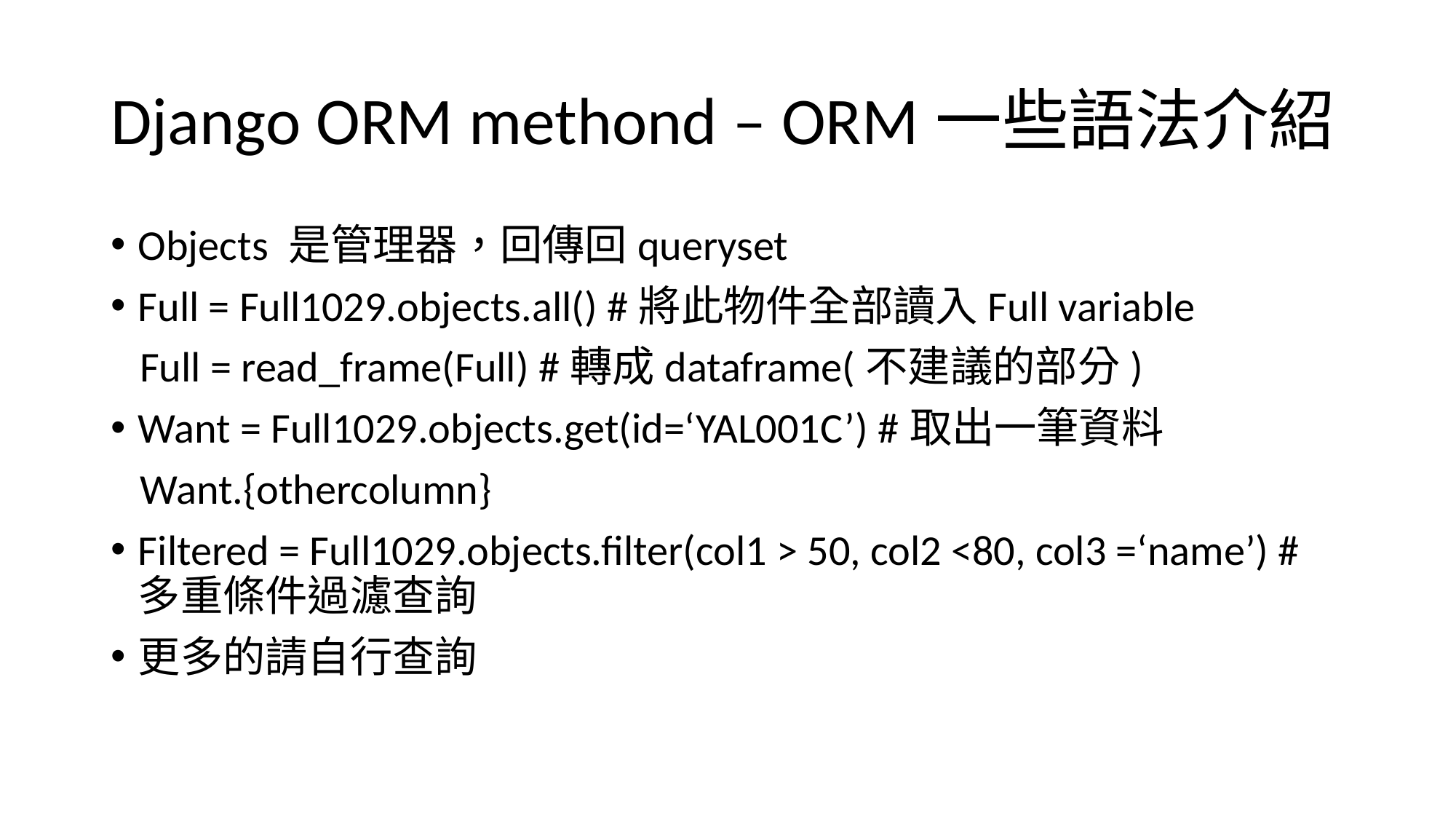

# Django ORM methond – ORM一些語法介紹
Objects 是管理器，回傳回queryset
Full = Full1029.objects.all() #將此物件全部讀入Full variable
   Full = read_frame(Full) #轉成dataframe(不建議的部分)
Want = Full1029.objects.get(id=‘YAL001C’) #取出一筆資料
   Want.{othercolumn}
Filtered = Full1029.objects.filter(col1 > 50, col2 <80, col3 =‘name’) #多重條件過濾查詢
更多的請自行查詢